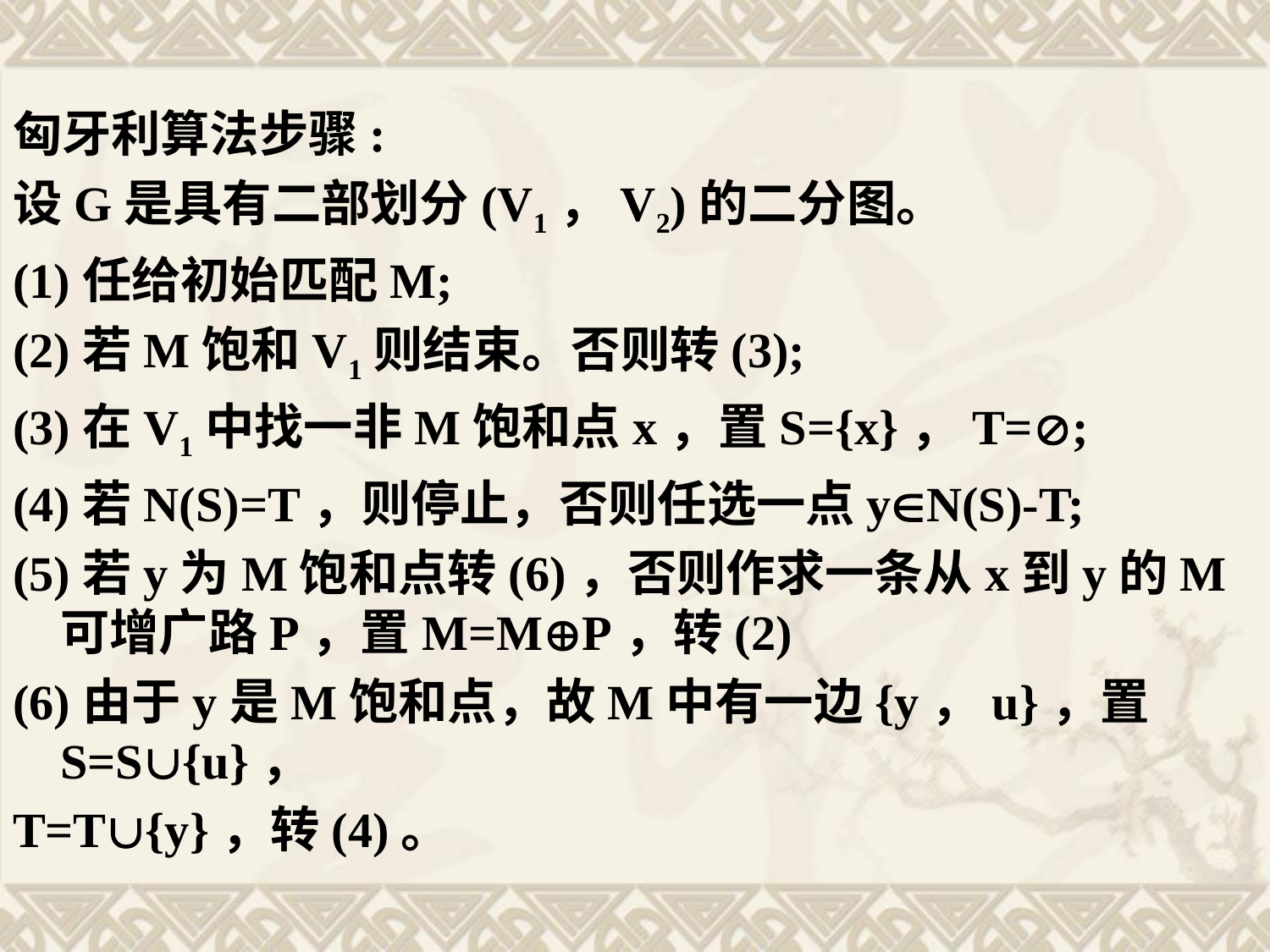

匈牙利算法步骤:
设G是具有二部划分(V1，V2)的二分图。
(1)任给初始匹配M;
(2)若M饱和V1则结束。否则转(3);
(3)在V1中找一非M饱和点x，置S={x}，T=∅;
(4)若N(S)=T，则停止，否则任选一点y∈N(S)-T;
(5)若y为M饱和点转(6)，否则作求一条从x到y的M可增广路P，置M=M⊕P，转(2)
(6)由于y是M饱和点，故M中有一边{y，u}，置S=S∪{u}，
T=T∪{y}，转(4)。